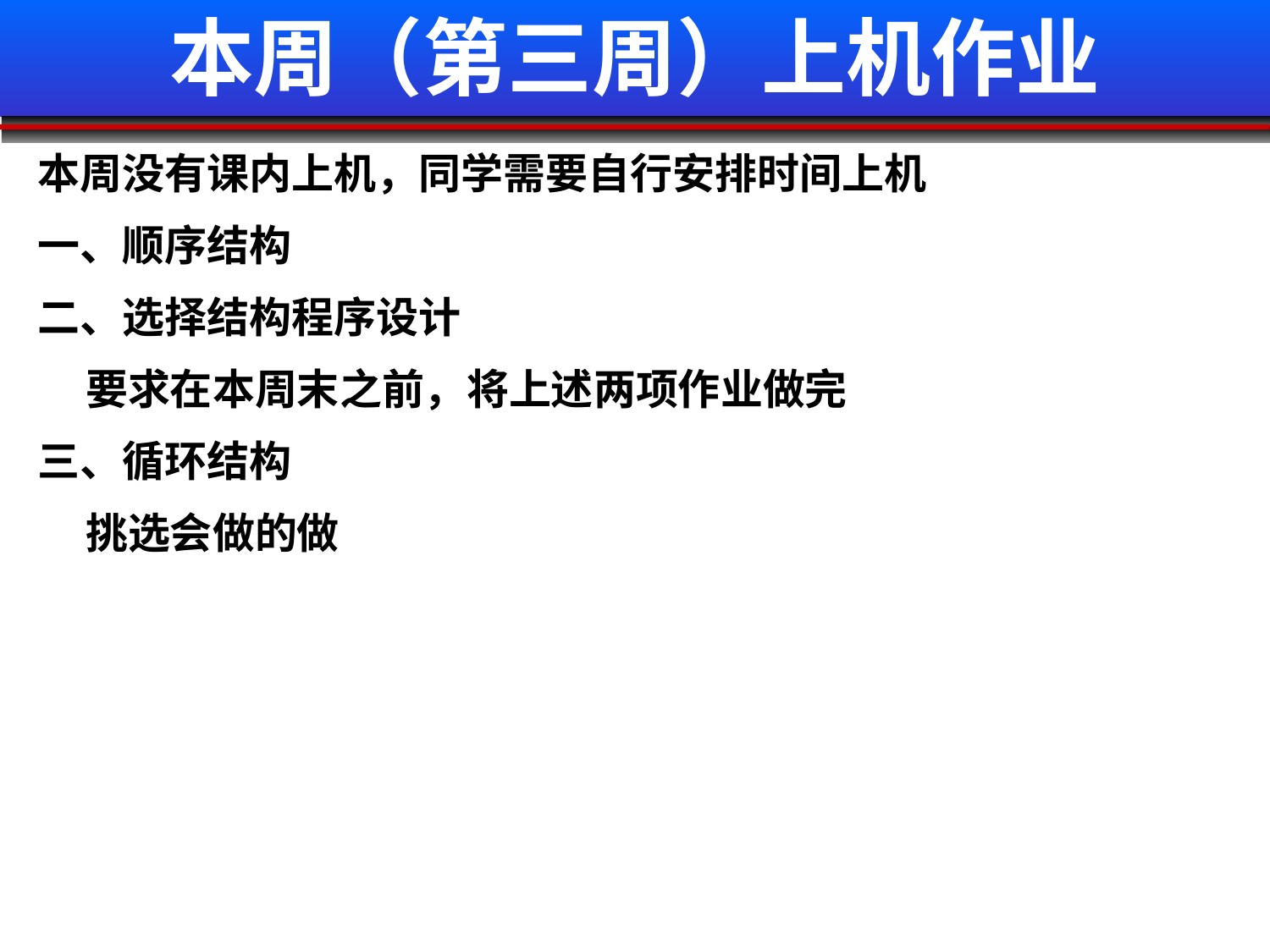

# 本周（第三周）上机作业

本周没有课内上机，同学需要自行安排时间上机
一、顺序结构
二、选择结构程序设计
    要求在本周末之前，将上述两项作业做完
三、循环结构
    挑选会做的做